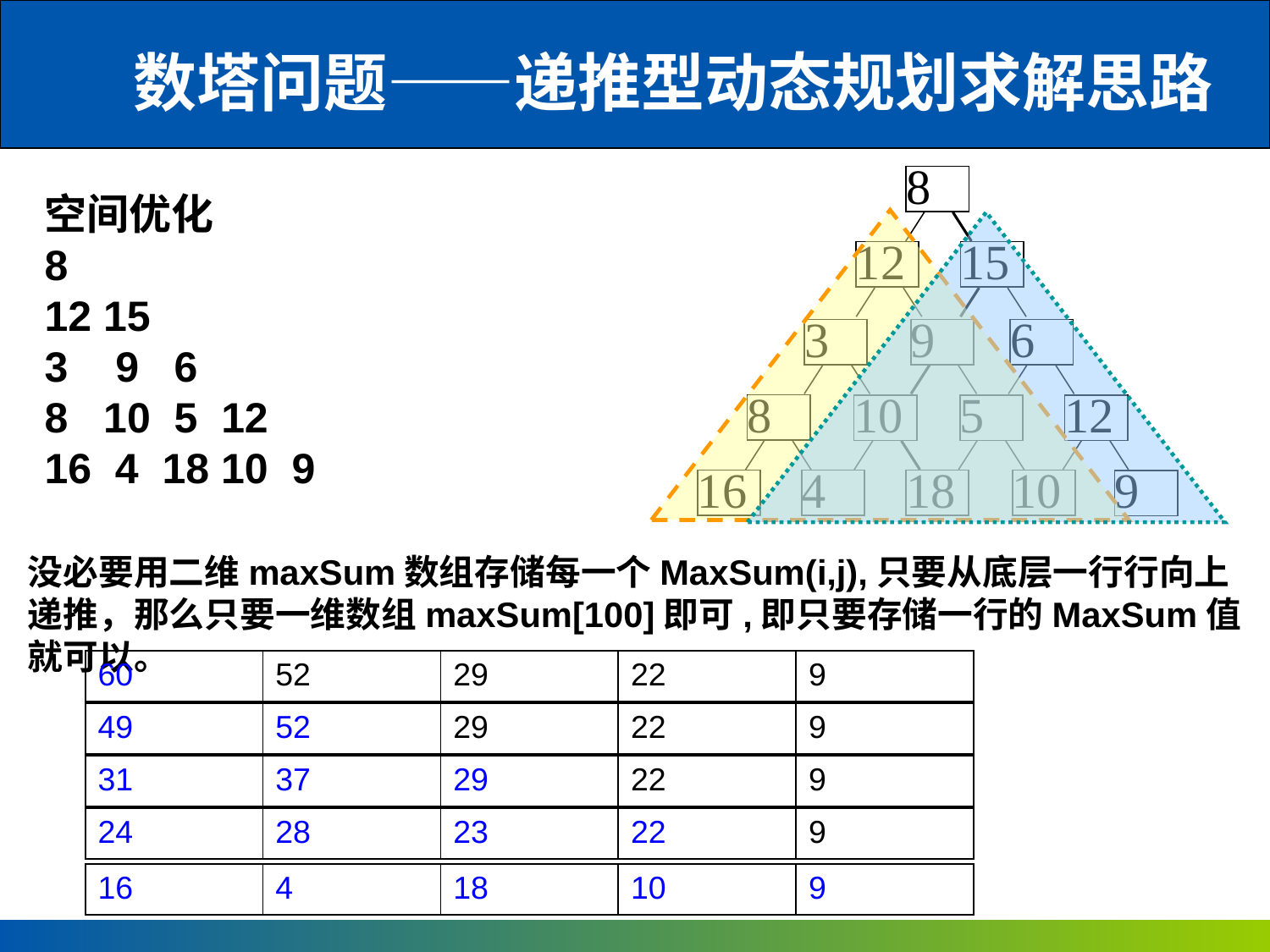

数塔问题——递推型动态规划求解思路
8

15
12

3
9
6

8
10
12
5

16
4
18
10
9
空间优化
8
12 15
3    9   6
8   10  5  12
16  4  18 10  9

没必要用二维maxSum数组存储每一个MaxSum(i,j),只要从底层一行行向上递推，那么只要一维数组maxSum[100]即可,即只要存储一行的MaxSum值就可以。
| 60 | 52 | 29 | 22 | 9 |
| --- | --- | --- | --- | --- |
| 49 | 52 | 29 | 22 | 9 |
| --- | --- | --- | --- | --- |
| 31 | 37 | 29 | 22 | 9 |
| --- | --- | --- | --- | --- |
| 24 | 28 | 23 | 22 | 9 |
| --- | --- | --- | --- | --- |
| 16 | 4 | 18 | 10 | 9 |
| --- | --- | --- | --- | --- |